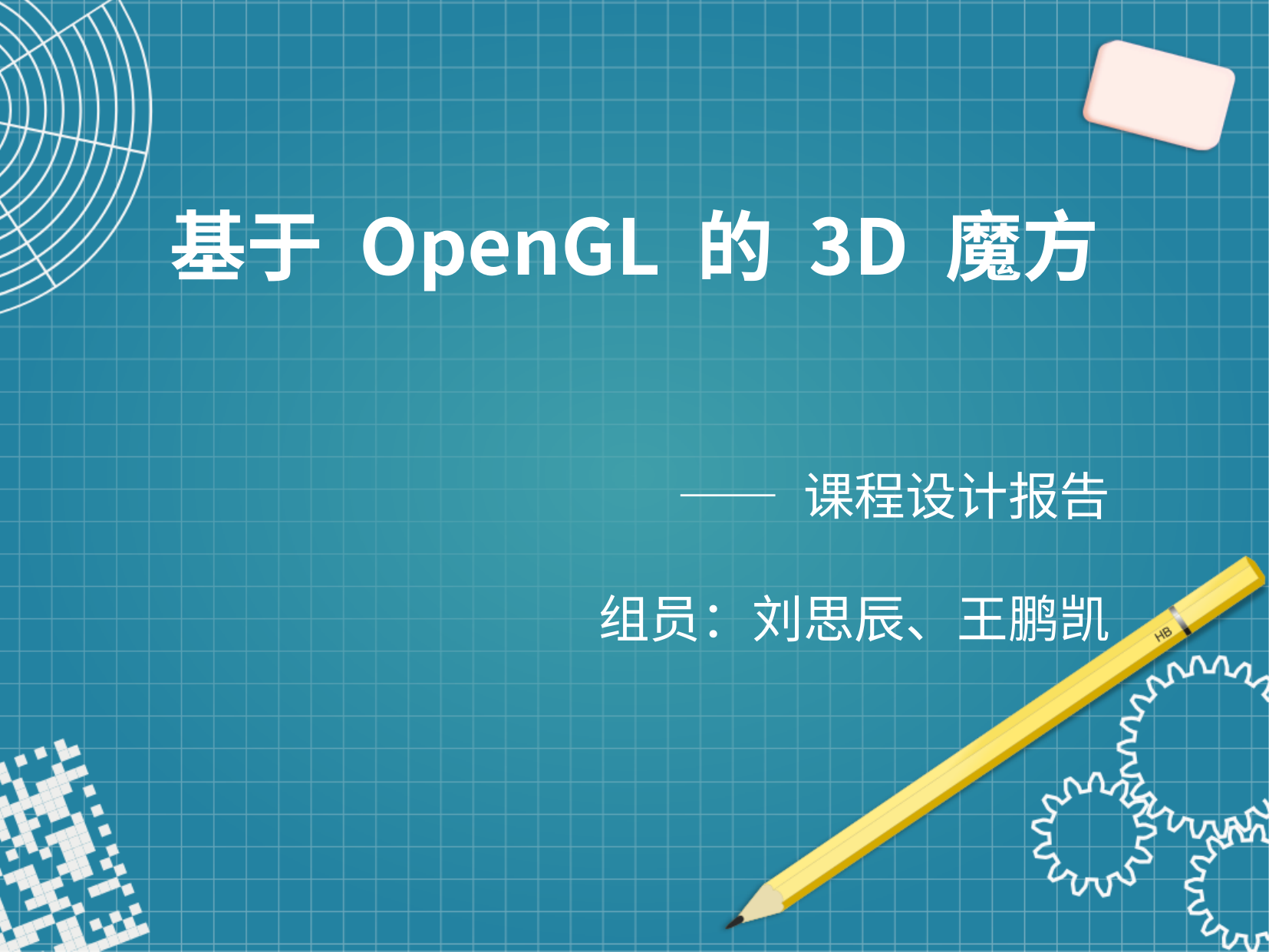

基于 OpenGL 的 3D 魔方
—— 课程设计报告

组员：刘思辰、王鹏凯